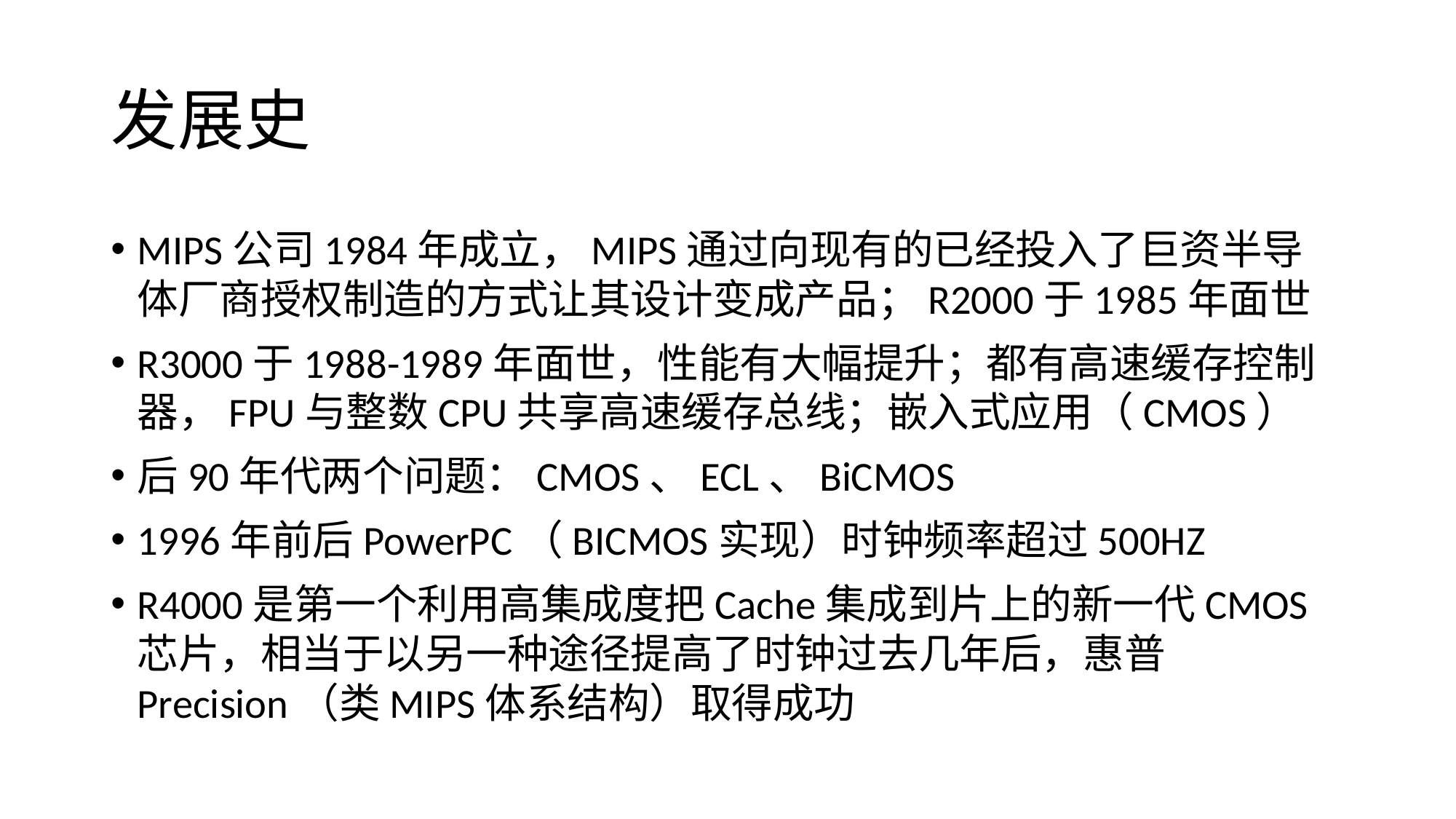

# 发展史
MIPS公司1984年成立，MIPS通过向现有的已经投入了巨资半导体厂商授权制造的方式让其设计变成产品；R2000于1985年面世
R3000于1988-1989年面世，性能有大幅提升；都有高速缓存控制器，FPU与整数CPU共享高速缓存总线；嵌入式应用（CMOS）
后90年代两个问题：CMOS、ECL、BiCMOS
1996年前后PowerPC（BICMOS实现）时钟频率超过500HZ
R4000是第一个利用高集成度把Cache集成到片上的新一代CMOS芯片，相当于以另一种途径提高了时钟过去几年后，惠普Precision（类MIPS体系结构）取得成功